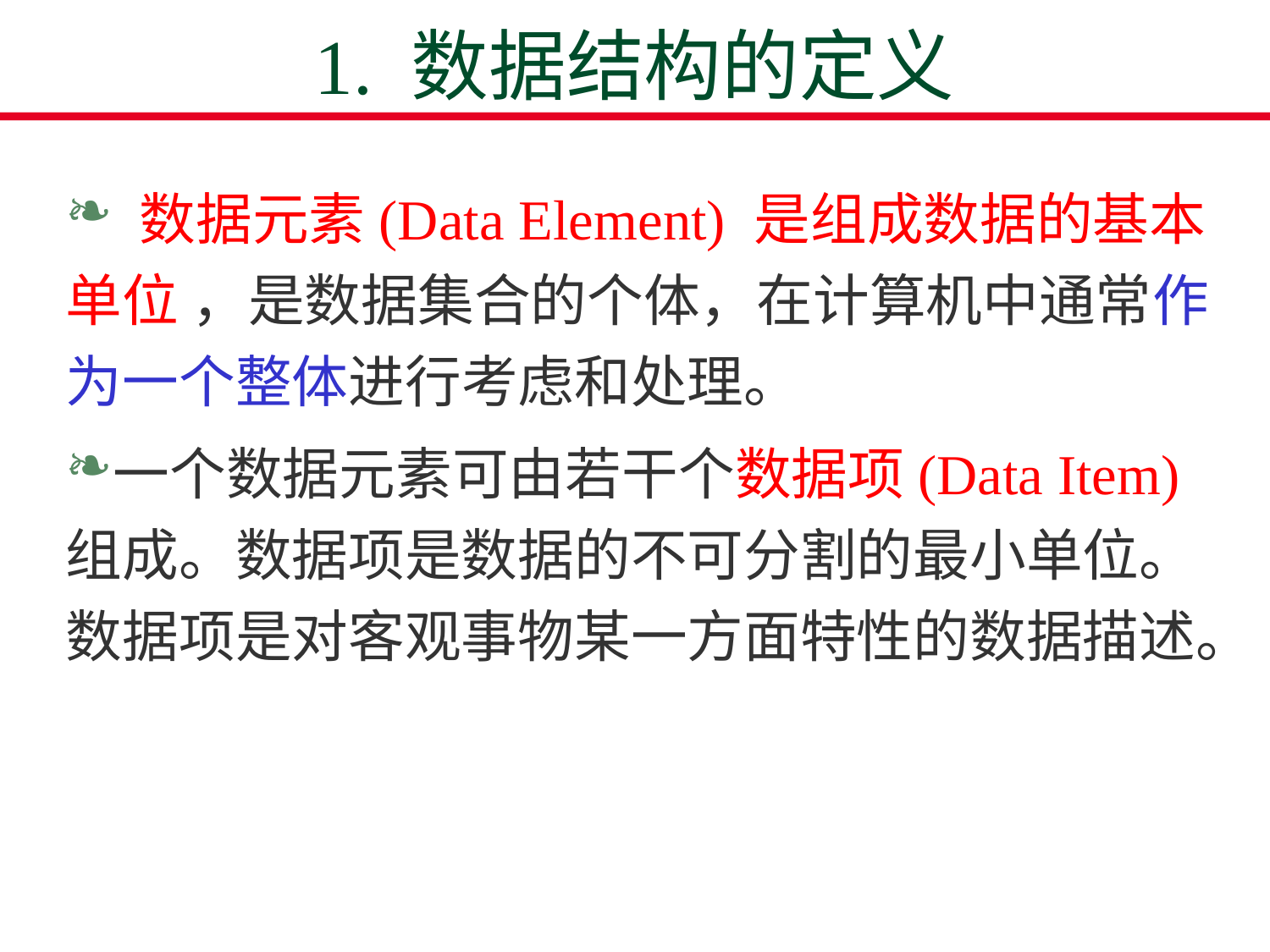

# 1. 数据结构的定义

 数据元素(Data Element) 是组成数据的基本单位 ，是数据集合的个体，在计算机中通常作为一个整体进行考虑和处理。
一个数据元素可由若干个数据项(Data Item)组成。数据项是数据的不可分割的最小单位。数据项是对客观事物某一方面特性的数据描述。